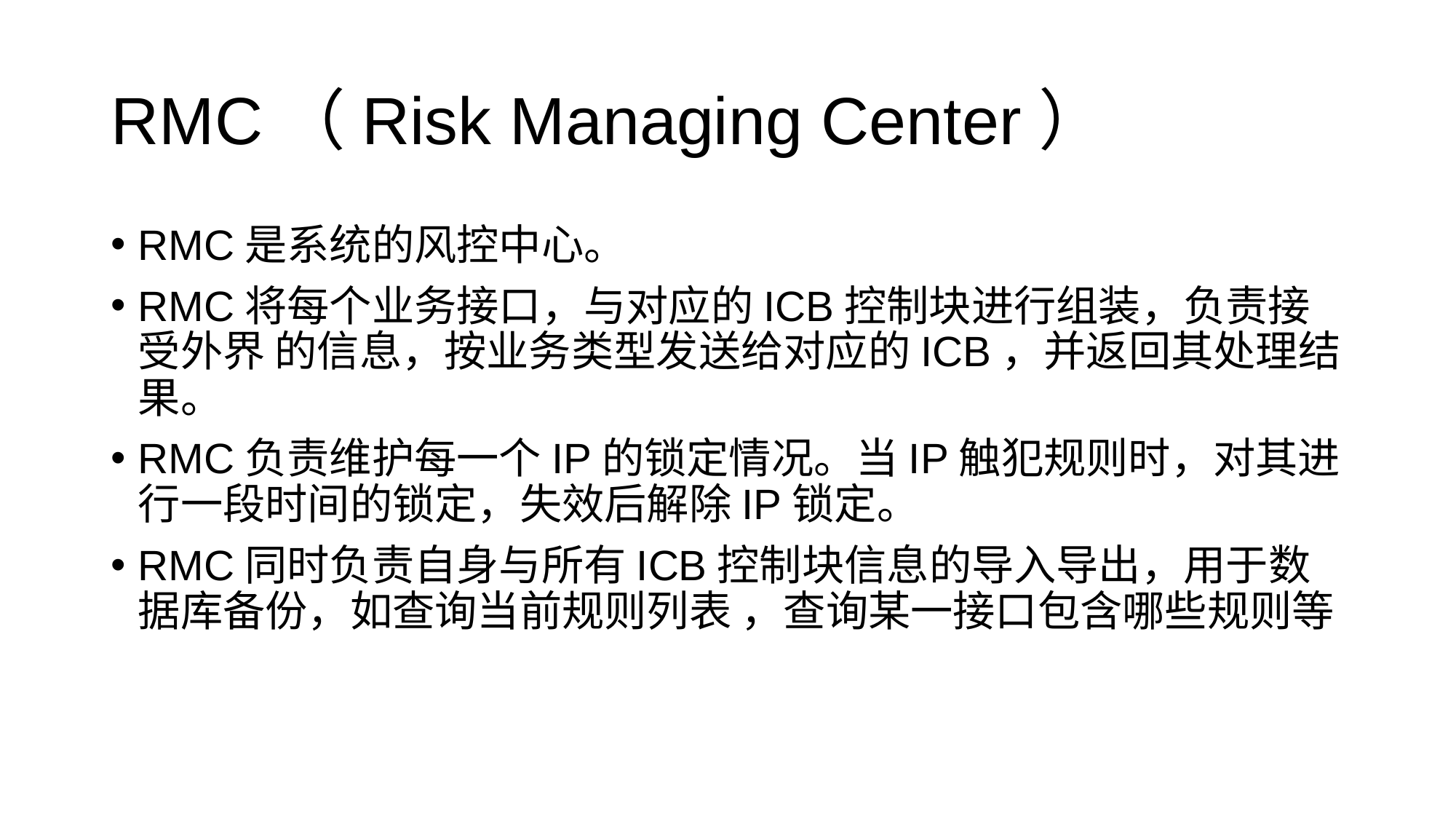

# RMC（Risk Managing Center）
RMC是系统的风控中心。
RMC将每个业务接口，与对应的ICB控制块进行组装，负责接受外界 的信息，按业务类型发送给对应的ICB，并返回其处理结果。
RMC负责维护每一个IP的锁定情况。当IP触犯规则时，对其进行一段时间的锁定，失效后解除IP锁定。
RMC同时负责自身与所有ICB控制块信息的导入导出，用于数据库备份，如查询当前规则列表 ，查询某一接口包含哪些规则等